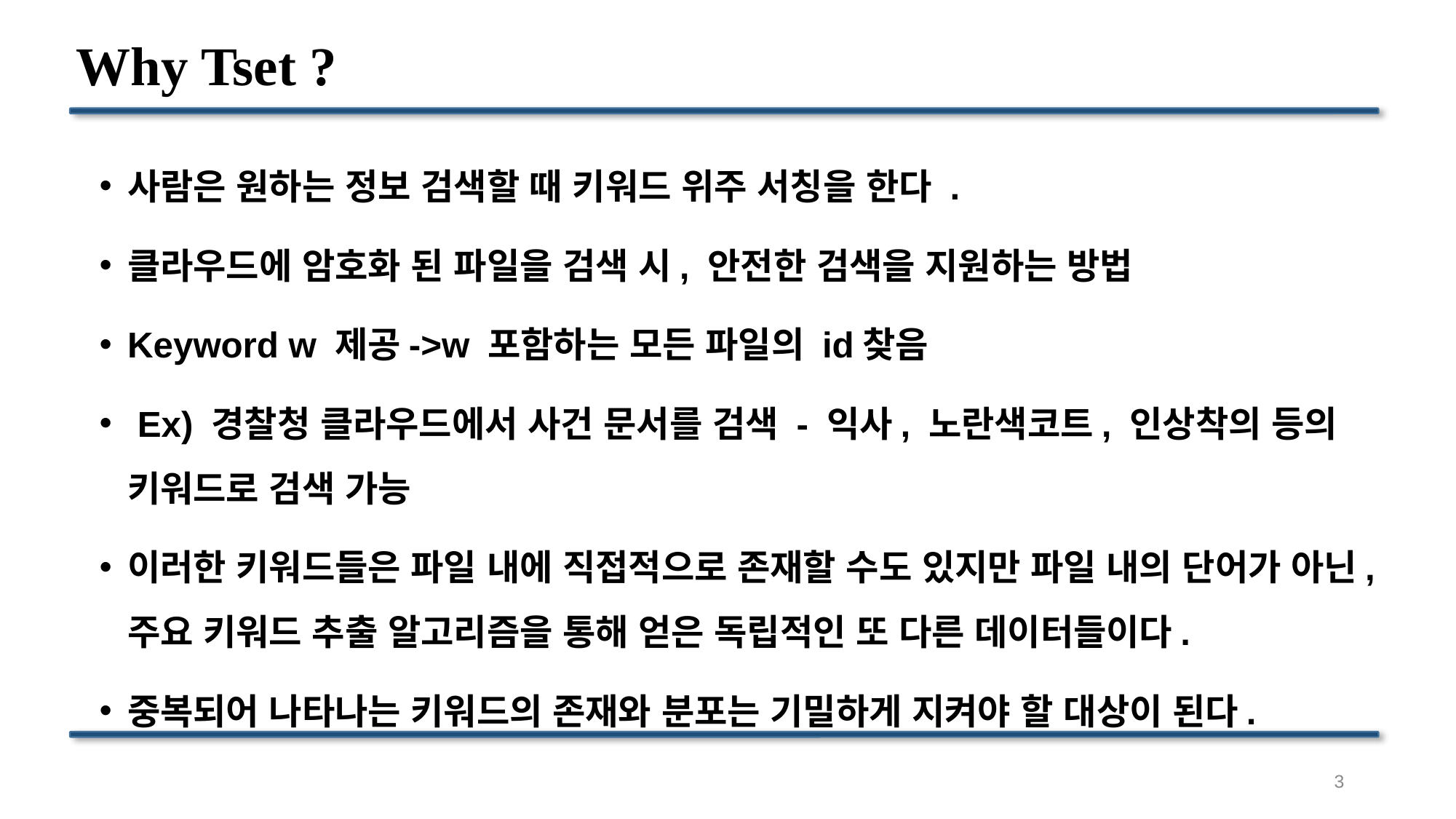

Why Tset ?

사람은 원하는 정보 검색할 때 키워드 위주 서칭을 한다 .
클라우드에 암호화 된 파일을 검색 시, 안전한 검색을 지원하는 방법
Keyword w 제공->w 포함하는 모든 파일의 id찾음
 Ex) 경찰청 클라우드에서 사건 문서를 검색 - 익사, 노란색코트, 인상착의 등의 키워드로 검색 가능
이러한 키워드들은 파일 내에 직접적으로 존재할 수도 있지만 파일 내의 단어가 아닌, 주요 키워드 추출 알고리즘을 통해 얻은 독립적인 또 다른 데이터들이다.
중복되어 나타나는 키워드의 존재와 분포는 기밀하게 지켜야 할 대상이 된다.

3